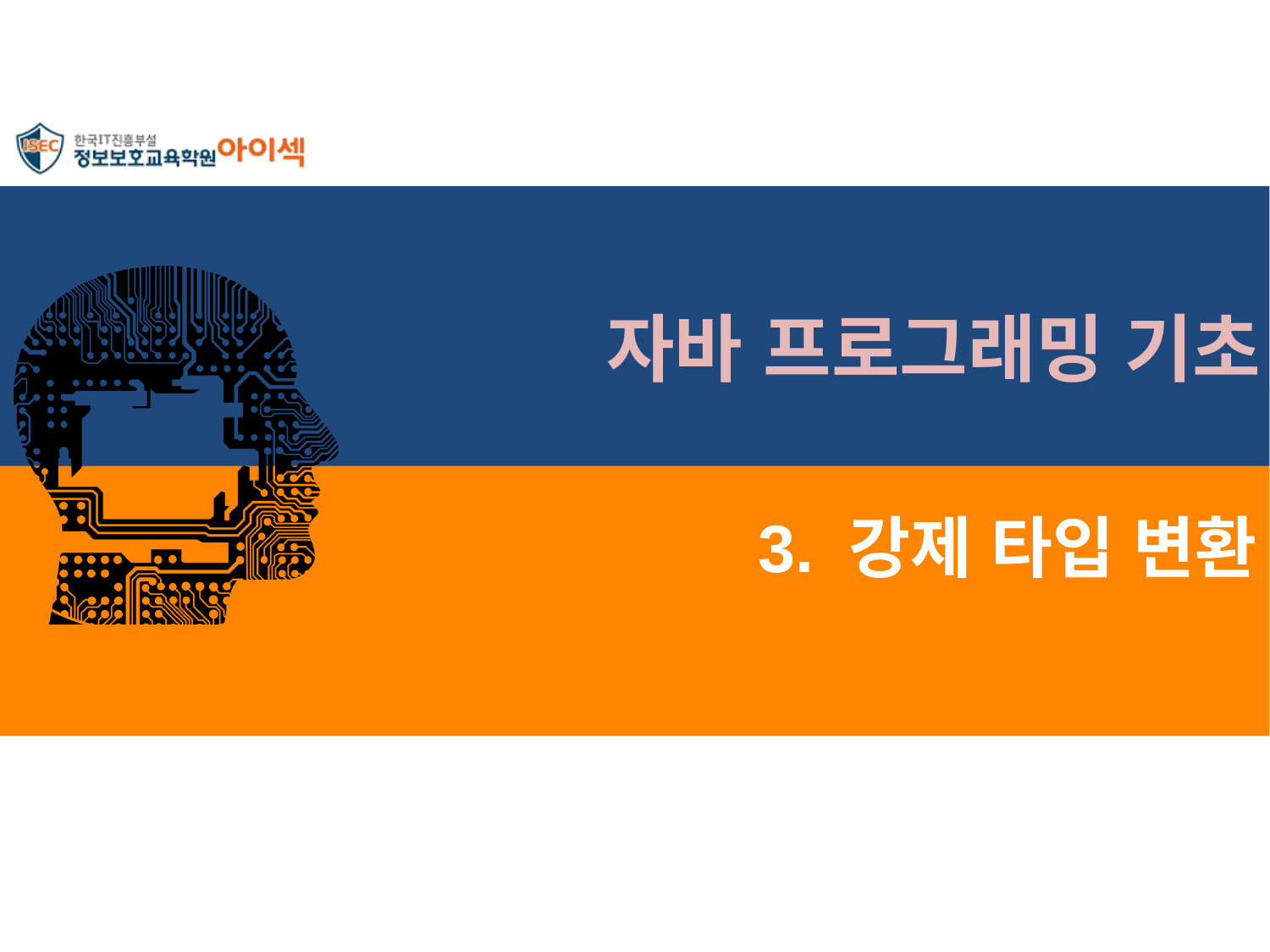

자바 프로그래밍 기초
# 3. 강제 타입 변환